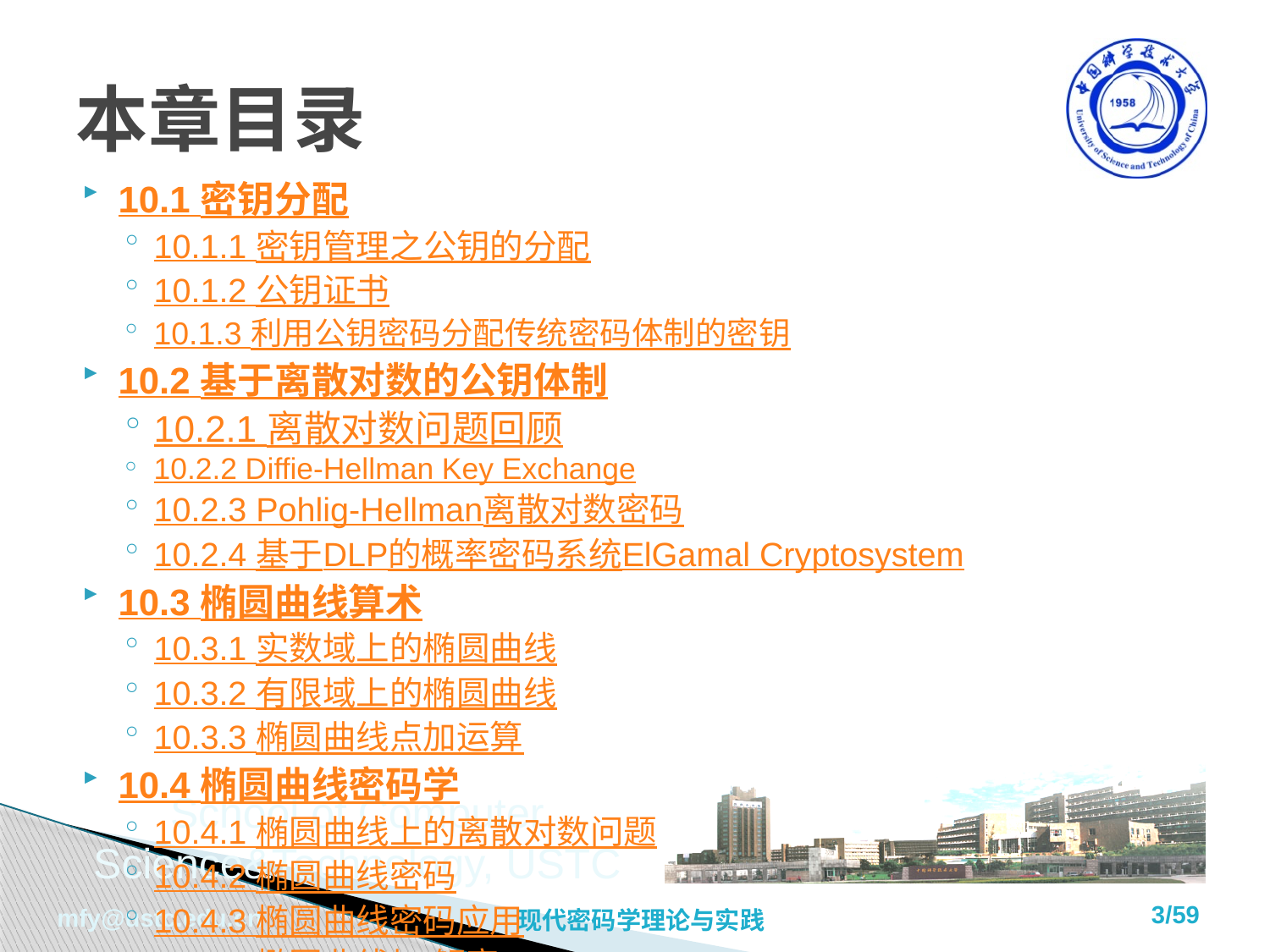

# 本章目录
10.1 密钥分配
10.1.1 密钥管理之公钥的分配
10.1.2 公钥证书
10.1.3 利用公钥密码分配传统密码体制的密钥
10.2 基于离散对数的公钥体制
10.2.1 离散对数问题回顾
10.2.2 Diffie-Hellman Key Exchange
10.2.3 Pohlig-Hellman离散对数密码
10.2.4 基于DLP的概率密码系统ElGamal Cryptosystem
10.3 椭圆曲线算术
10.3.1 实数域上的椭圆曲线
10.3.2 有限域上的椭圆曲线
10.3.3 椭圆曲线点加运算
10.4 椭圆曲线密码学
10.4.1 椭圆曲线上的离散对数问题
10.4.2 椭圆曲线密码
10.4.3 椭圆曲线密码应用
10.4.4 椭圆曲线加/解密